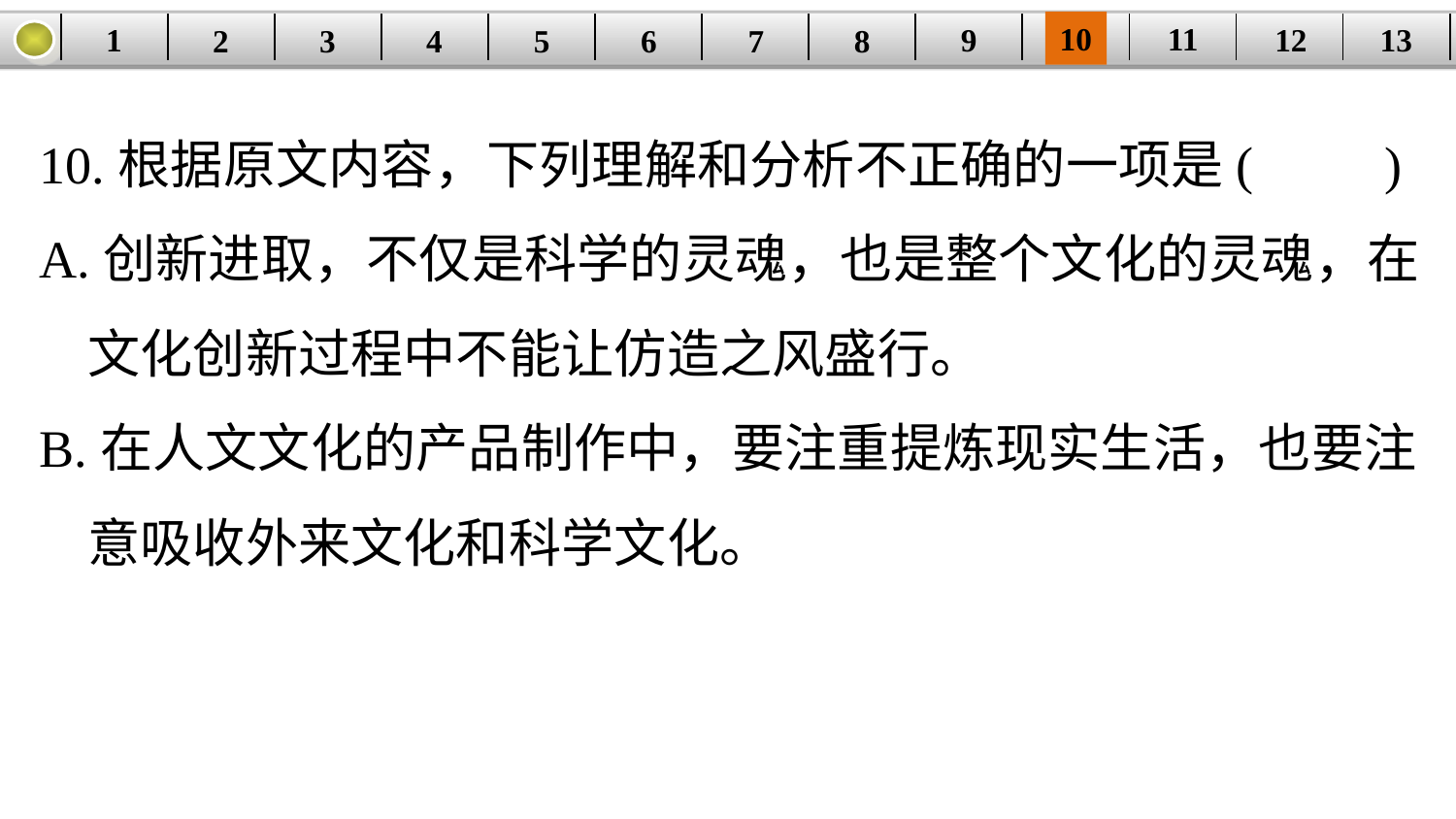

10

11
12
9
13
1
3
4
5
6
8
2
|  |  |  |  |  |  |  |  |  |  |  |  |  |
| --- | --- | --- | --- | --- | --- | --- | --- | --- | --- | --- | --- | --- |
7

10.根据原文内容，下列理解和分析不正确的一项是(　　)
A.创新进取，不仅是科学的灵魂，也是整个文化的灵魂，在
   文化创新过程中不能让仿造之风盛行。
B.在人文文化的产品制作中，要注重提炼现实生活，也要注
   意吸收外来文化和科学文化。